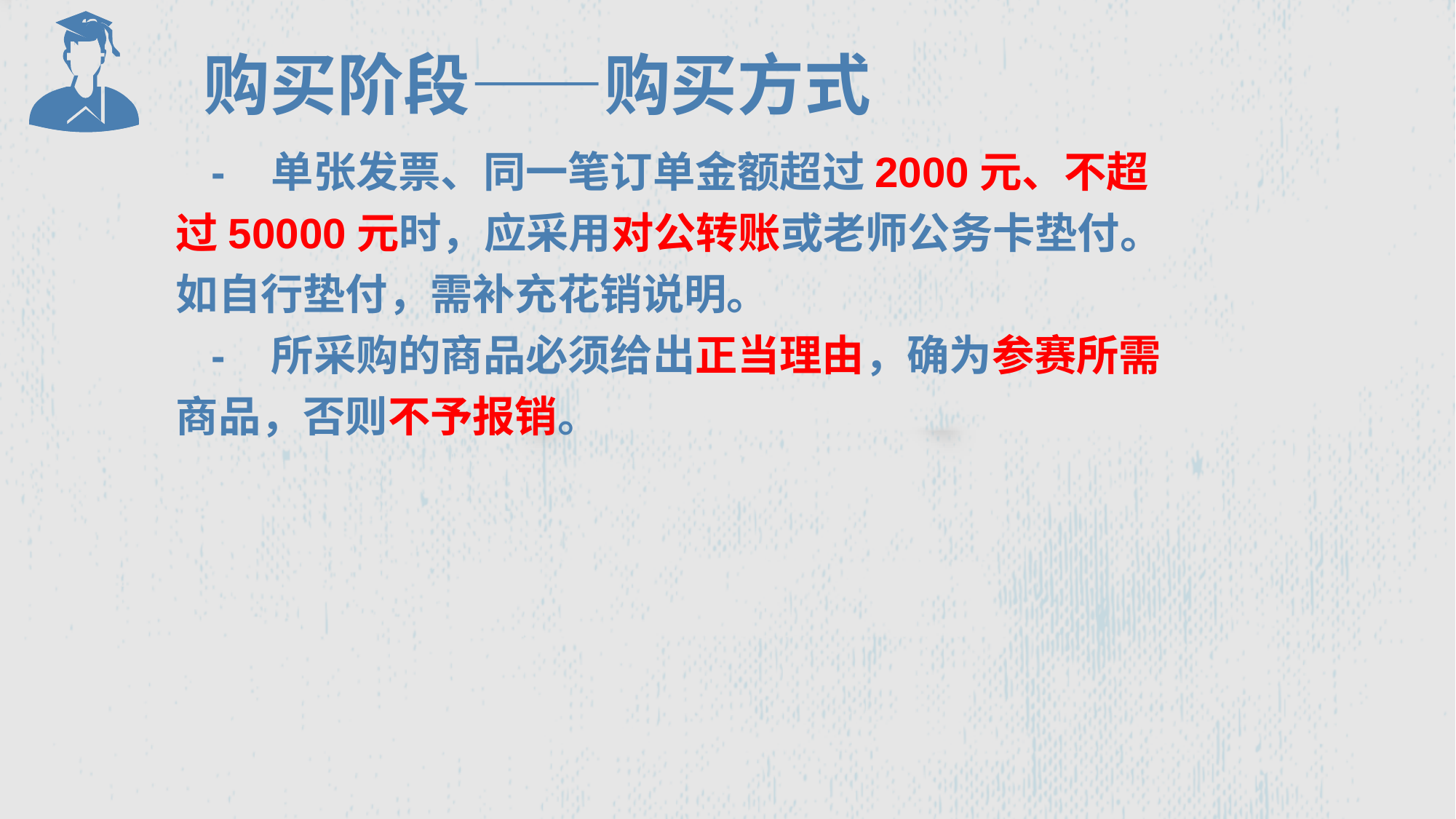

购买阶段——购买方式
   -   单张发票、同一笔订单金额超过2000元、不超过50000元时，应采用对公转账或老师公务卡垫付。如自行垫付，需补充花销说明。
   -   所采购的商品必须给出正当理由，确为参赛所需商品，否则不予报销。